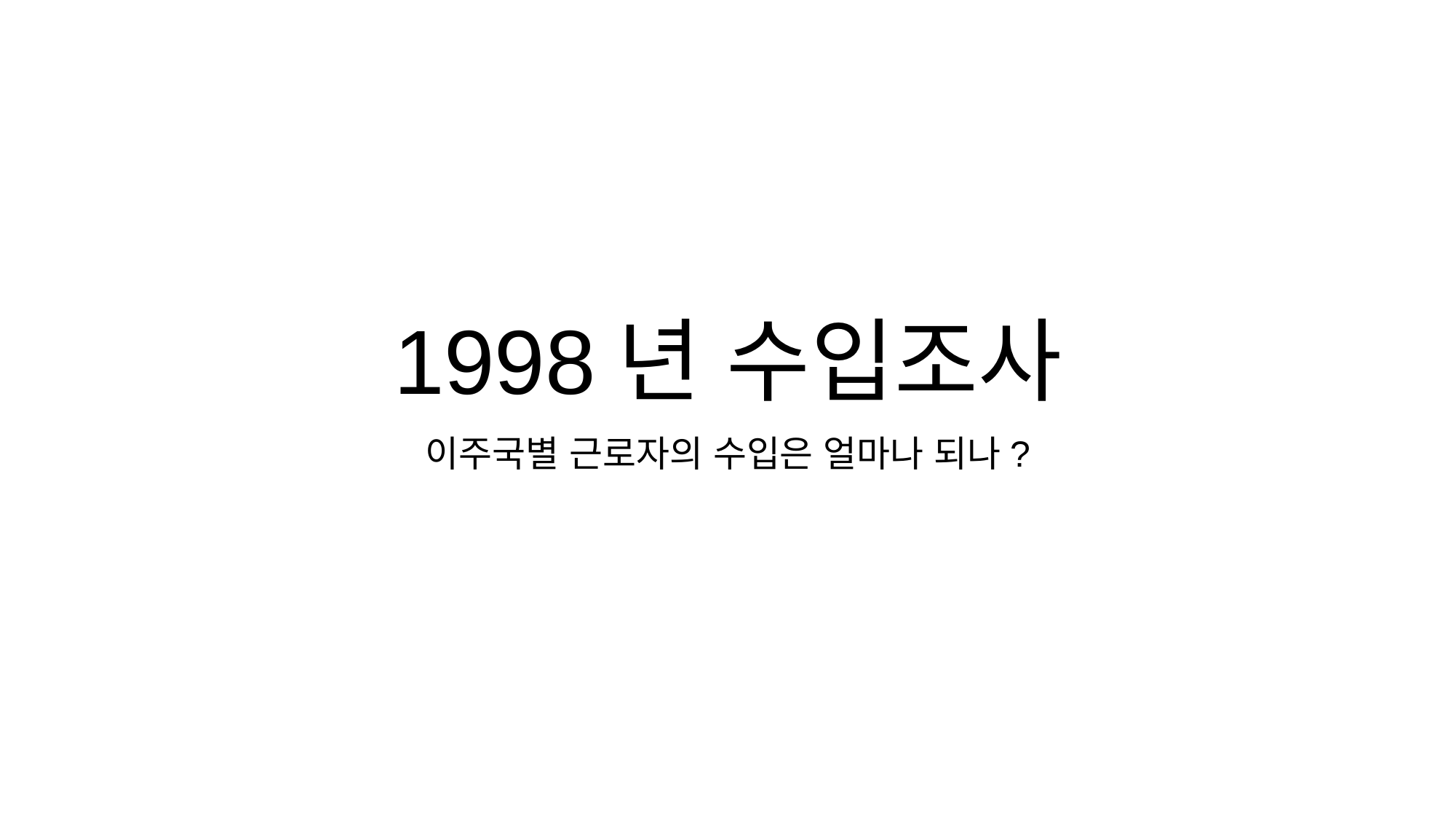

# 1998년 수입조사
이주국별 근로자의 수입은 얼마나 되나?